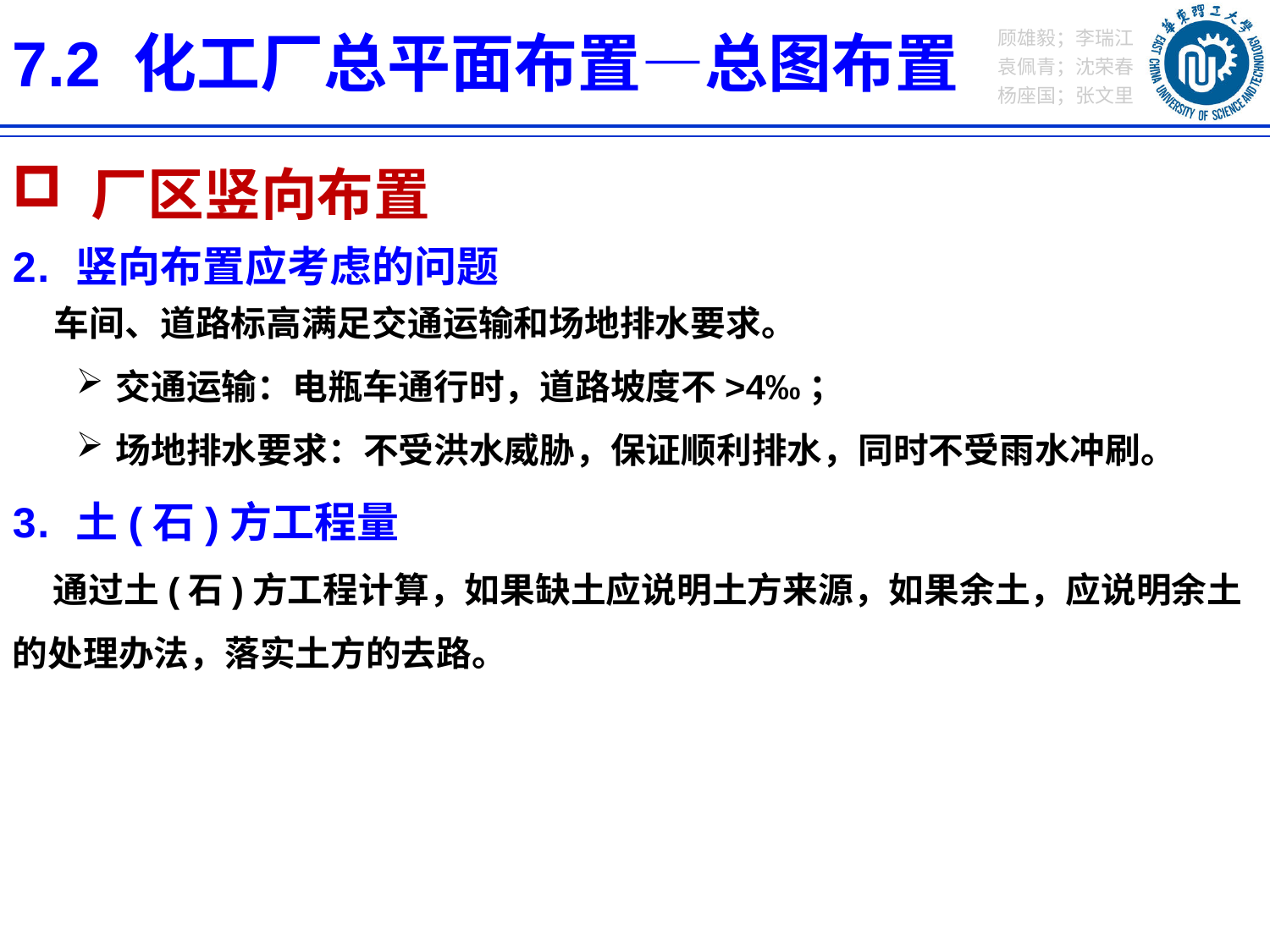

7.2 化工厂总平面布置—总图布置
 厂区竖向布置
竖向布置应考虑的问题
车间、道路标高满足交通运输和场地排水要求。
交通运输：电瓶车通行时，道路坡度不>4‰；
场地排水要求：不受洪水威胁，保证顺利排水，同时不受雨水冲刷。
土(石)方工程量
    通过土(石)方工程计算，如果缺土应说明土方来源，如果余土，应说明余土的处理办法，落实土方的去路。